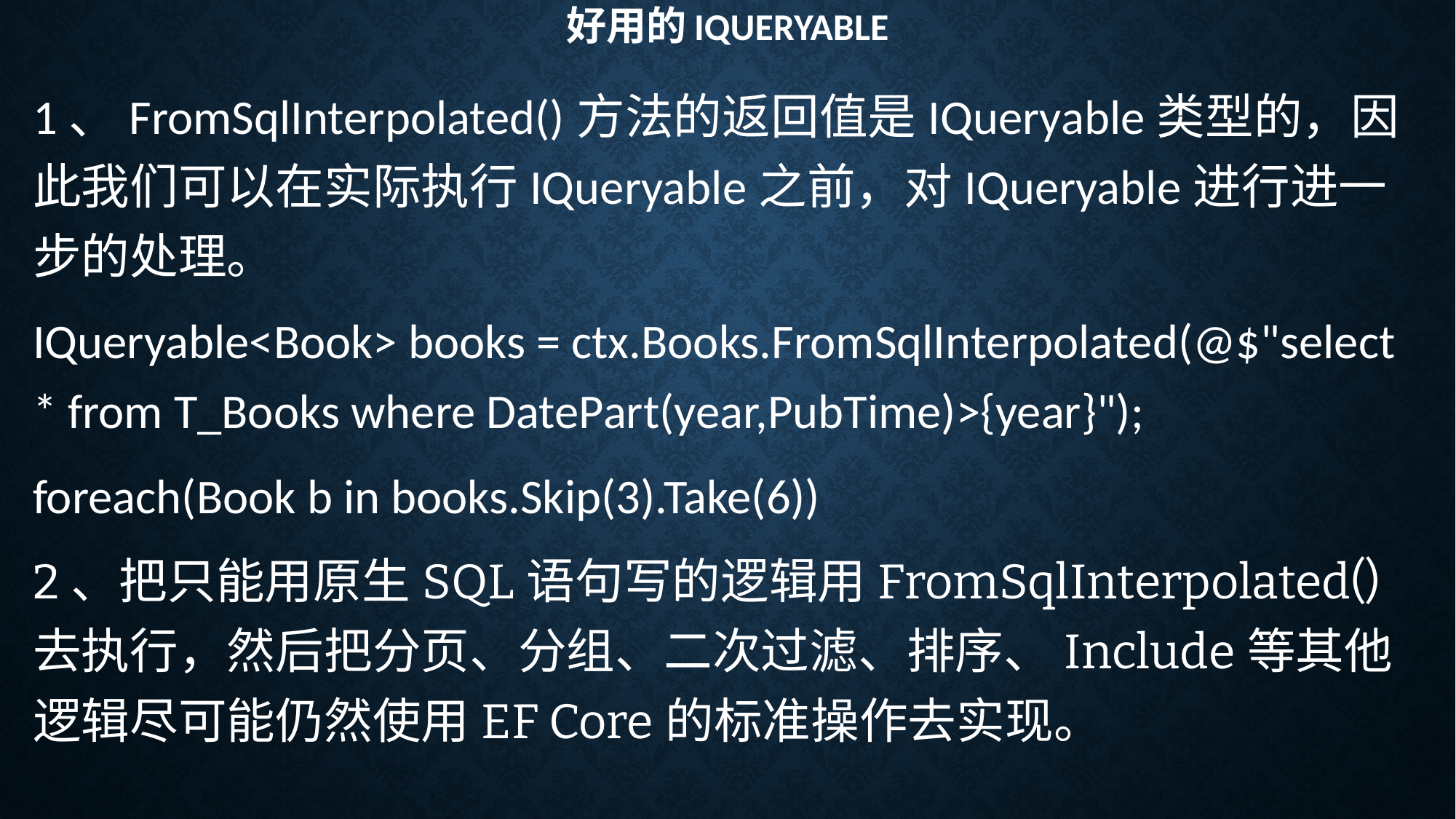

# 好用的IQueryable
1、FromSqlInterpolated()方法的返回值是IQueryable类型的，因此我们可以在实际执行IQueryable之前，对IQueryable进行进一步的处理。
IQueryable<Book> books = ctx.Books.FromSqlInterpolated(@$"select * from T_Books where DatePart(year,PubTime)>{year}");
foreach(Book b in books.Skip(3).Take(6))
2、把只能用原生SQL语句写的逻辑用FromSqlInterpolated()去执行，然后把分页、分组、二次过滤、排序、Include等其他逻辑尽可能仍然使用EF Core的标准操作去实现。